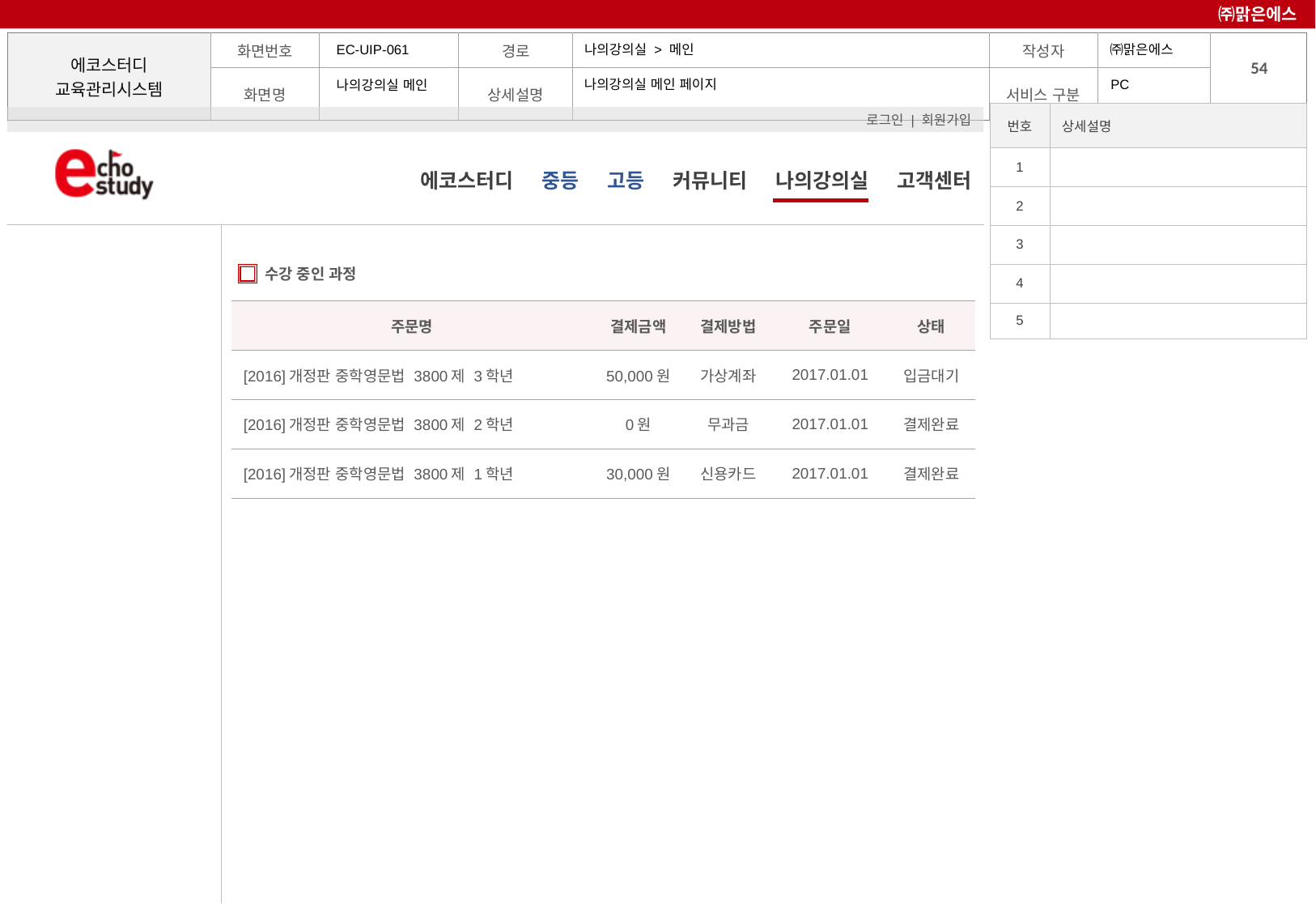

㈜맑은에스
나의강의실 > 메인
EC-UIP-061
PC
나의강의실 메인 페이지
나의강의실 메인
| 번호 | 상세설명 |
| --- | --- |
| 1 |  |
| 2 |  |
| 3 |  |
| 4 |  |
| 5 |  |
수강 중인 과정

| 주문명 | 결제금액 | 결제방법 | 주문일 | 상태 |
| --- | --- | --- | --- | --- |
| [2016]개정판 중학영문법 3800제 3학년 | 50,000원 | 가상계좌 | 2017.01.01 | 입금대기 |
| [2016]개정판 중학영문법 3800제 2학년 | 0원 | 무과금 | 2017.01.01 | 결제완료 |
| [2016]개정판 중학영문법 3800제 1학년 | 30,000원 | 신용카드 | 2017.01.01 | 결제완료 |